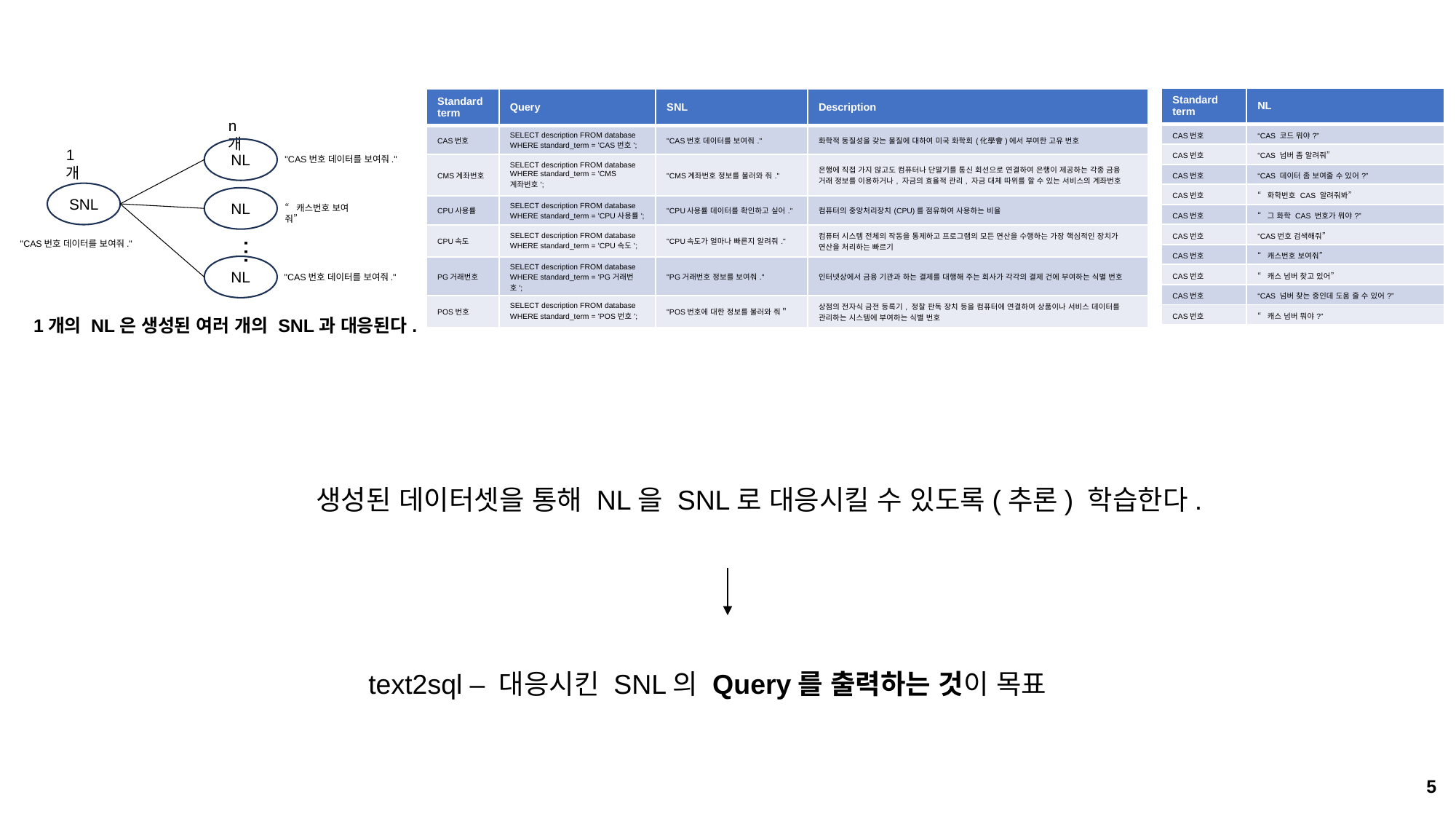

| Standard term | NL |
| --- | --- |
| CAS번호 | “CAS 코드 뭐야?” |
| CAS번호 | “CAS 넘버 좀 알려줘” |
| CAS번호 | “CAS 데이터 좀 보여줄 수 있어?” |
| CAS번호 | “화학번호 CAS 알려줘봐” |
| CAS번호 | “그 화학 CAS 번호가 뭐야?” |
| CAS번호 | “CAS번호 검색해줘” |
| CAS번호 | “캐스번호 보여줘” |
| CAS번호 | “캐스 넘버 찾고 있어” |
| CAS번호 | “CAS 넘버 찾는 중인데 도움 줄 수 있어?” |
| CAS번호 | “캐스 넘버 뭐야?” |
| Standard term | Query | SNL | Description |
| --- | --- | --- | --- |
| CAS번호 | SELECT description FROM database WHERE standard\_term = 'CAS번호'; | "CAS번호 데이터를 보여줘." | 화학적 동질성을 갖는 물질에 대하여 미국 화학회(化學會)에서 부여한 고유 번호 |
| CMS계좌번호 | SELECT description FROM database WHERE standard\_term = 'CMS계좌번호'; | "CMS계좌번호 정보를 불러와 줘." | 은행에 직접 가지 않고도 컴퓨터나 단말기를 통신 회선으로 연결하여 은행이 제공하는 각종 금융 거래 정보를 이용하거나, 자금의 효율적 관리, 자금 대체 따위를 할 수 있는 서비스의 계좌번호 |
| CPU사용률 | SELECT description FROM database WHERE standard\_term = 'CPU사용률'; | "CPU사용률 데이터를 확인하고 싶어." | 컴퓨터의 중앙처리장치(CPU)를 점유하여 사용하는 비율 |
| CPU속도 | SELECT description FROM database WHERE standard\_term = 'CPU속도'; | "CPU속도가 얼마나 빠른지 알려줘." | 컴퓨터 시스템 전체의 작동을 통제하고 프로그램의 모든 연산을 수행하는 가장 핵심적인 장치가 연산을 처리하는 빠르기 |
| PG거래번호 | SELECT description FROM database WHERE standard\_term = 'PG거래번호'; | "PG거래번호 정보를 보여줘." | 인터넷상에서 금융 기관과 하는 결제를 대행해 주는 회사가 각각의 결제 건에 부여하는 식별 번호 |
| POS번호 | SELECT description FROM database WHERE standard\_term = 'POS번호'; | "POS번호에 대한 정보를 불러와 줘＂ | 상점의 전자식 금전 등록기, 정찰 판독 장치 등을 컴퓨터에 연결하여 상품이나 서비스 데이터를 관리하는 시스템에 부여하는 식별 번호 |
n개
NL
1개
"CAS번호 데이터를 보여줘."
SNL
NL
“캐스번호 보여줘”
…
"CAS번호 데이터를 보여줘."
NL
"CAS번호 데이터를 보여줘."
1개의 NL은 생성된 여러 개의 SNL과 대응된다.
생성된 데이터셋을 통해 NL을 SNL로 대응시킬 수 있도록(추론) 학습한다.
text2sql – 대응시킨 SNL의 Query를 출력하는 것이 목표
5